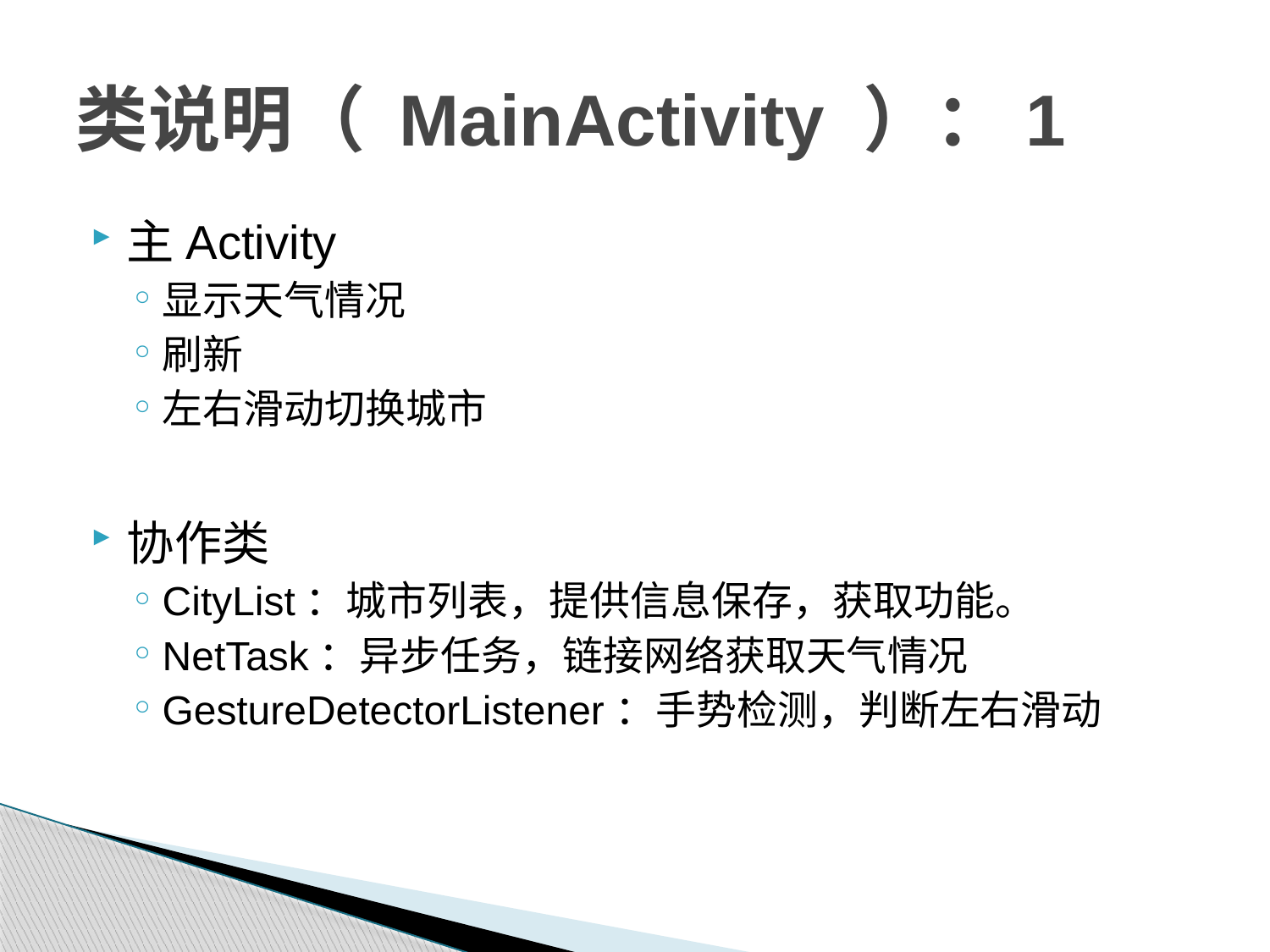

# 类说明（ MainActivity ）：1
主Activity
显示天气情况
刷新
左右滑动切换城市

协作类
CityList：城市列表，提供信息保存，获取功能。
NetTask：异步任务，链接网络获取天气情况
GestureDetectorListener：手势检测，判断左右滑动